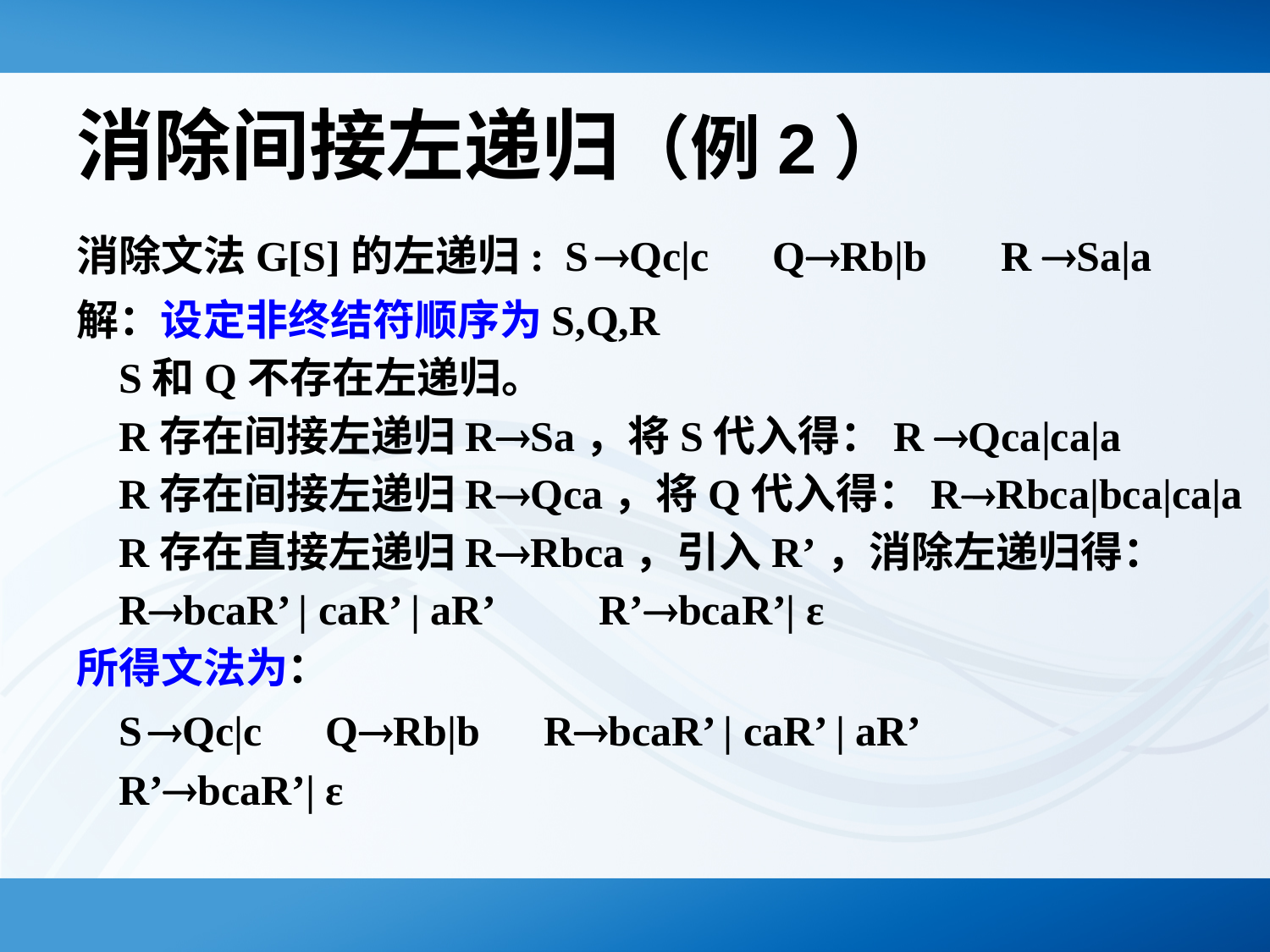

# 消除间接左递归（例2）
消除文法G[S]的左递归:  S →Qc|c      Q→Rb|b       R →Sa|a
解：设定非终结符顺序为S,Q,R
    S和Q不存在左递归。
    R存在间接左递归R→Sa，将S代入得：R →Qca|ca|a
    R存在间接左递归R→Qca，将Q代入得：R→Rbca|bca|ca|a
    R存在直接左递归R→Rbca，引入R’，消除左递归得：
    R→bcaR’ | caR’ | aR’          R’→bcaR’| ε
所得文法为：
    S →Qc|c      Q→Rb|b      R→bcaR’ | caR’ | aR’
    R’→bcaR’| ε